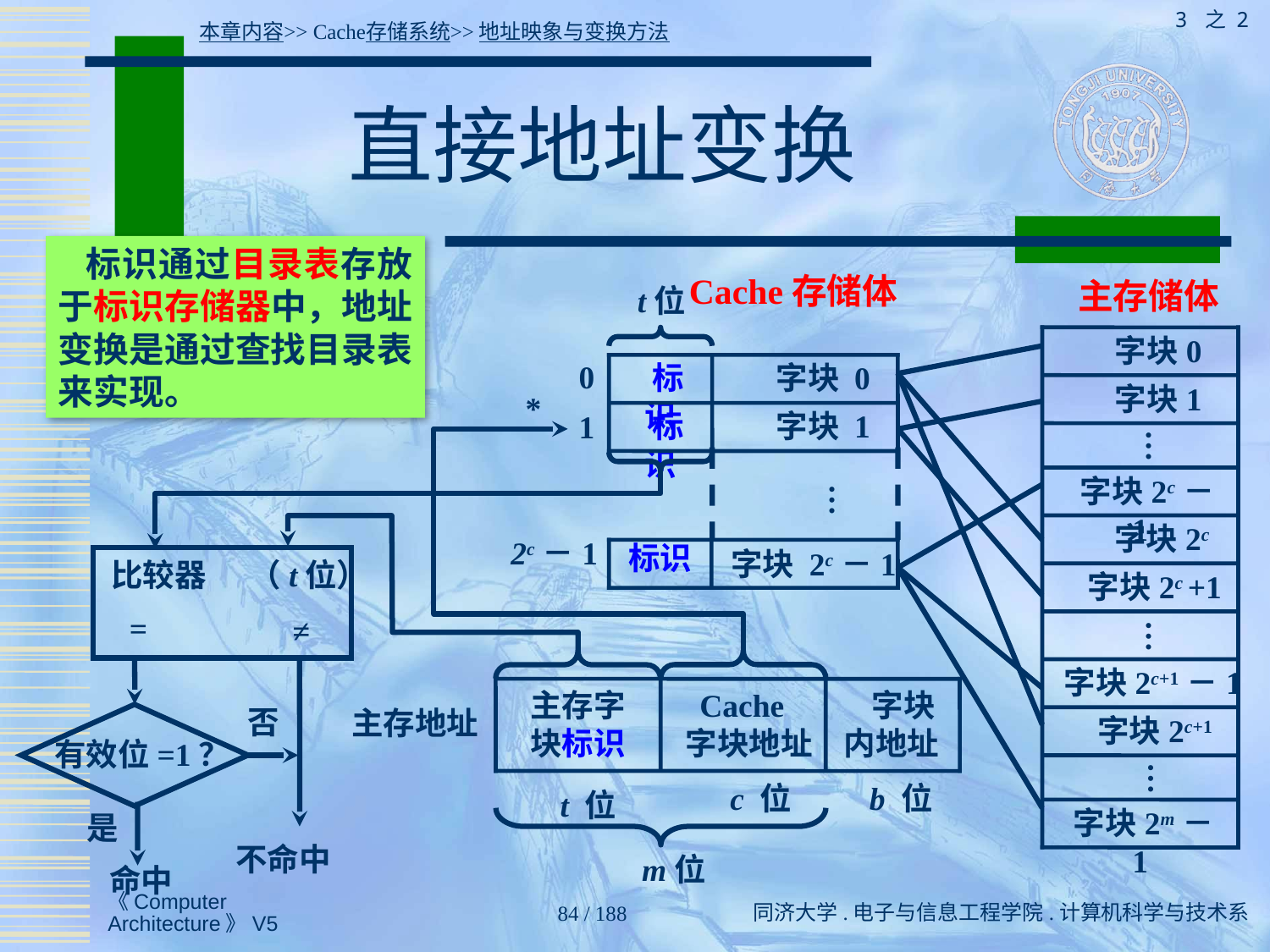

3 之 2
本章内容>> Cache存储系统>>地址映象与变换方法
# 直接地址变换
  标识通过目录表存放于标识存储器中，地址变换是通过查找目录表来实现。
Cache存储体
主存储体
t位

    字块0

0
 标识
    字块 0

    字块1

*
 标识
    字块 1
1

…

  字块2c－1

…

     字块2c

2c－1
标识
字块 2c－1

 比较器      （t位）
   字块2c +1

=
 ≠

…
 字块2c+1－1

  主存字
  块标识

 Cache
  字块

否
主存地址

   字块2c+1

字块地址
内地址
有效位=1？

…

c 位
b 位
t 位
 字块2m－1

是

不命中
m位

命中